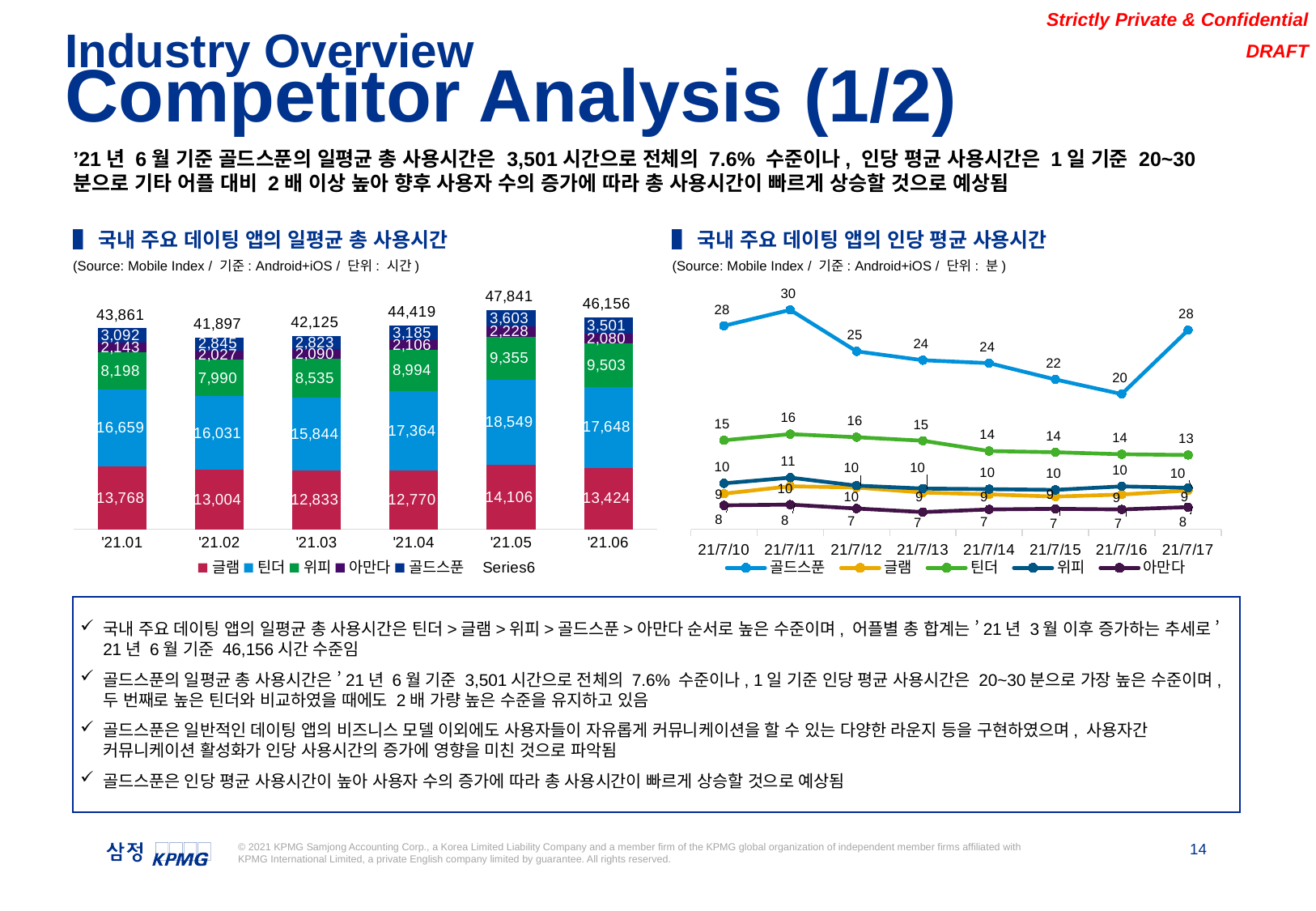

Industry Overview
Competitor Analysis (1/2)
’21년 6월 기준 골드스푼의 일평균 총 사용시간은 3,501시간으로 전체의 7.6% 수준이나, 인당 평균 사용시간은 1일 기준 20~30분으로 기타 어플 대비 2배 이상 높아 향후 사용자 수의 증가에 따라 총 사용시간이 빠르게 상승할 것으로 예상됨
▌국내 주요 데이팅 앱의 일평균 총 사용시간
▌국내 주요 데이팅 앱의 인당 평균 사용시간
(Source: Mobile Index / 기준: Android+iOS / 단위: 시간)
(Source: Mobile Index / 기준: Android+iOS / 단위: 분)

### Chart

| Category | 글램 | 틴더 | 위피 | 아만다 | 골드스푼 |  |
|---|---|---|---|---|---|---|
| '21.01 | 13768.193548387097 | 16659.064516129034 | 8198.322580645161 | 2143.3548387096776 | 3092.2258064516127 | 43861.161290322576 |
| '21.02 | 13003.857142857143 | 16031.035714285714 | 7990.214285714285 | 2027.3214285714287 | 2844.6071428571427 | 41897.03571428571 |
| '21.03 | 12832.645161290322 | 15844.483870967742 | 8535.161290322581 | 2090.1290322580644 | 2822.6451612903224 | 42125.06451612904 |
| '21.04 | 12769.9 | 17363.666666666668 | 8993.6 | 2106.2 | 3185.233333333333 | 44418.59999999999 |
| '21.05 | 14105.870967741936 | 18549.0 | 9355.193548387097 | 2228.1935483870966 | 3603.0967741935483 | 47841.354838709674 |
| '21.06 | 13424.1 | 17647.8 | 9503.0 | 2080.0333333333333 | 3501.3 | 46156.23333333334 |

### Chart

| Category | 골드스푼 | 글램 | 틴더 | 위피 | 아만다 |
|---|---|---|---|---|---|
| 44387 | 28.25 | 9.066666666666666 | 15.166666666666666 | 10.25 | 7.733333333333333 |
| 44388 | 30.066666666666666 | 9.916666666666666 | 15.866666666666667 | 10.9 | 7.816666666666666 |
| 44389 | 25.333333333333332 | 9.766666666666667 | 15.516666666666667 | 9.983333333333333 | 7.366666666666666 |
| 44390 | 24.316666666666666 | 9.2 | 15.116666666666667 | 9.65 | 6.966666666666667 |
| 44391 | 23.983333333333334 | 8.983333333333333 | 13.933333333333334 | 9.583333333333334 | 7.266666666666667 |
| 44392 | 22.116666666666667 | 8.733333333333333 | 13.8 | 9.5 | 7.333333333333333 |
| 44393 | 20.45 | 8.966666666666667 | 13.566666666666666 | 9.9 | 7.266666666666667 |
| 44394 | 27.75 | 9.433333333333334 | 13.483333333333333 | 9.733333333333333 | 7.533333333333333 |
국내 주요 데이팅 앱의 일평균 총 사용시간은 틴더>글램>위피>골드스푼>아만다 순서로 높은 수준이며, 어플별 총 합계는 ’21년 3월 이후 증가하는 추세로 ’21년 6월 기준 46,156시간 수준임
골드스푼의 일평균 총 사용시간은 ’21년 6월 기준 3,501시간으로 전체의 7.6% 수준이나, 1일 기준 인당 평균 사용시간은 20~30분으로 가장 높은 수준이며, 두 번째로 높은 틴더와 비교하였을 때에도 2배 가량 높은 수준을 유지하고 있음
골드스푼은 일반적인 데이팅 앱의 비즈니스 모델 이외에도 사용자들이 자유롭게 커뮤니케이션을 할 수 있는 다양한 라운지 등을 구현하였으며, 사용자간 커뮤니케이션 활성화가 인당 사용시간의 증가에 영향을 미친 것으로 파악됨
골드스푼은 인당 평균 사용시간이 높아 사용자 수의 증가에 따라 총 사용시간이 빠르게 상승할 것으로 예상됨